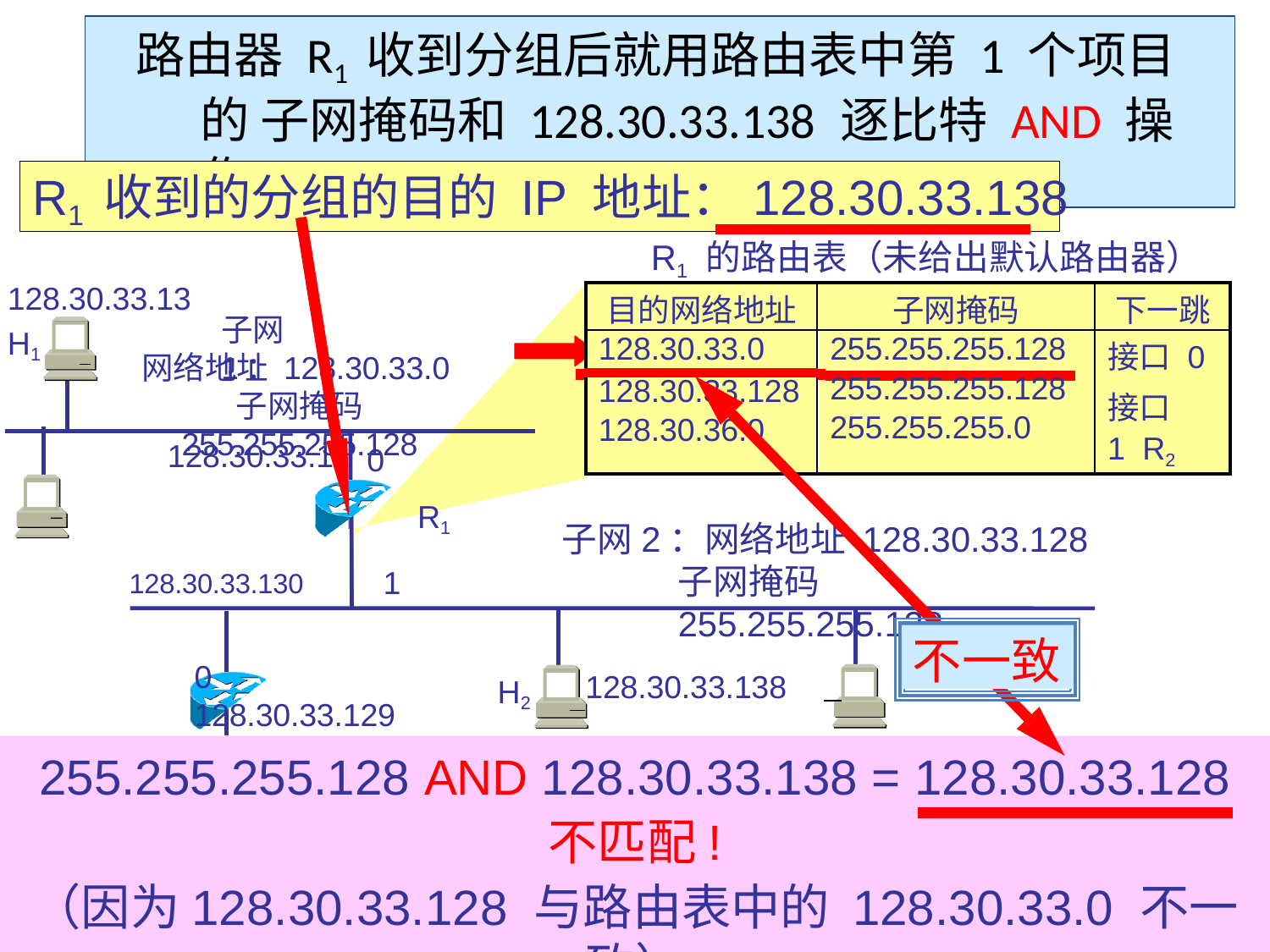

# 路由器R1 收到分组后就用路由表中第 1 个项目的 子网掩码和 128.30.33.138 逐比特AND 操作
R1 收到的分组的目的 IP 地址：128.30.33.138
R1 的路由表（未给出默认路由器）
128.30.33.13

| 目的网络地址 | 子网掩码 | 下一跳 |
| --- | --- | --- |
| 128.30.33.0 | 255.255.255.128 255.255.255.128 255.255.255.0 | 接口 0 接口 1 R2 |
| 128.30.33.128 128.30.36.0 |  |  |

子网1：

H1

网络地址 128.30.33.0
子网掩码 255.255.255.128

128.30.33.1
0

R1

子网2：网络地址 128.30.33.128
子网掩码 255.255.255.128

128.30.33.130	1

0	128.30.33.129
R2

不一致

   128.30.33.138

H2

255.255.255.128 AND 128.30.33.138 = 128.30.33.128
不匹配!
（因为128.30.33.128 与路由表中的 128.30.33.0 不一致）
1	128.30.36.2

子网3：网络地址 128.30.36.0
H3	128.30.36.12	子网掩码 255.255.255.0